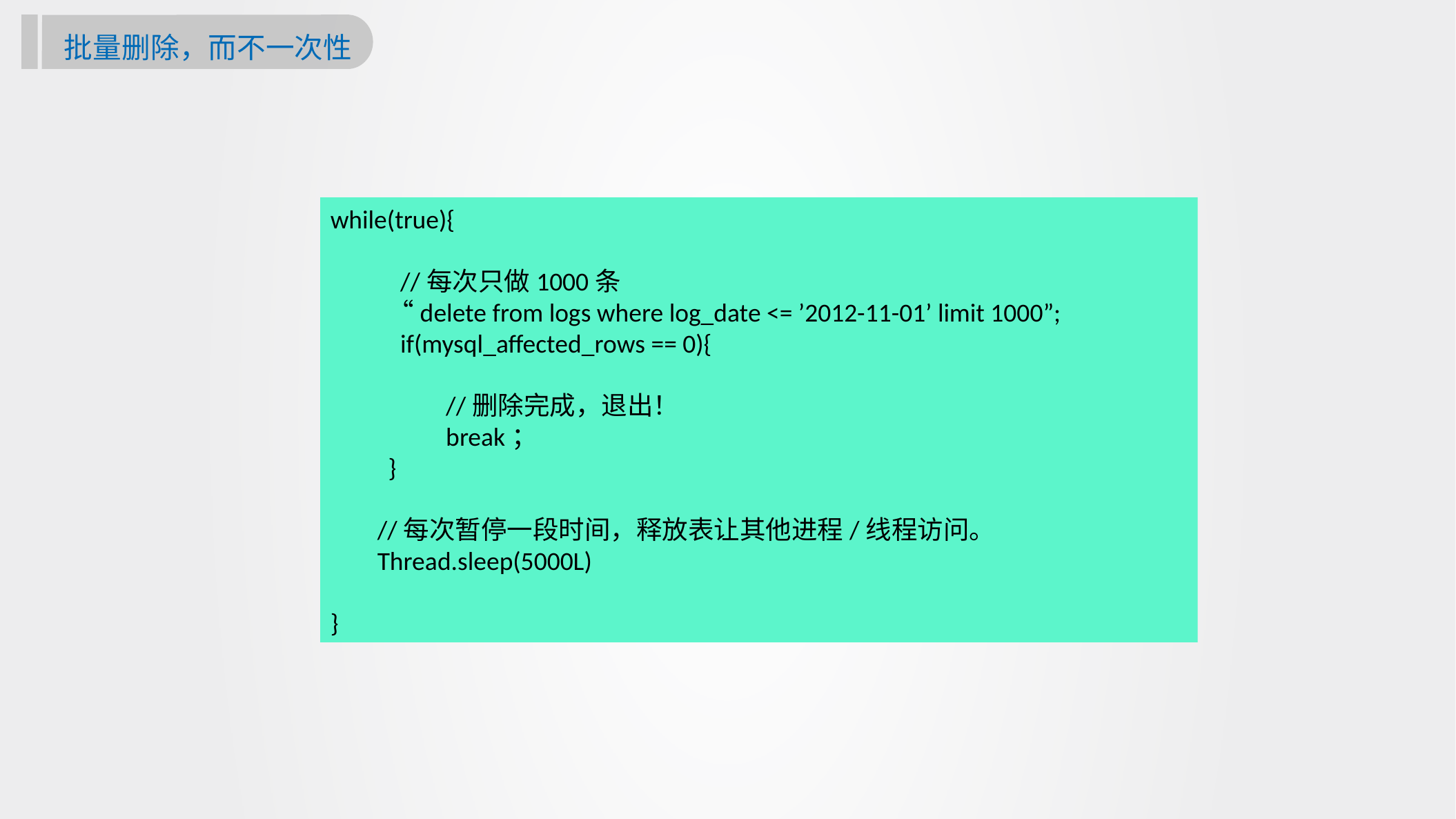

批量删除，而不一次性
while(true){

 　　//每次只做1000条
　　 “delete from logs where log_date <= ’2012-11-01’ limit 1000”;
 　　if(mysql_affected_rows == 0){

　　 　　//删除完成，退出！
　　 　　break；
　　}

        //每次暂停一段时间，释放表让其他进程/线程访问。
        Thread.sleep(5000L)

}